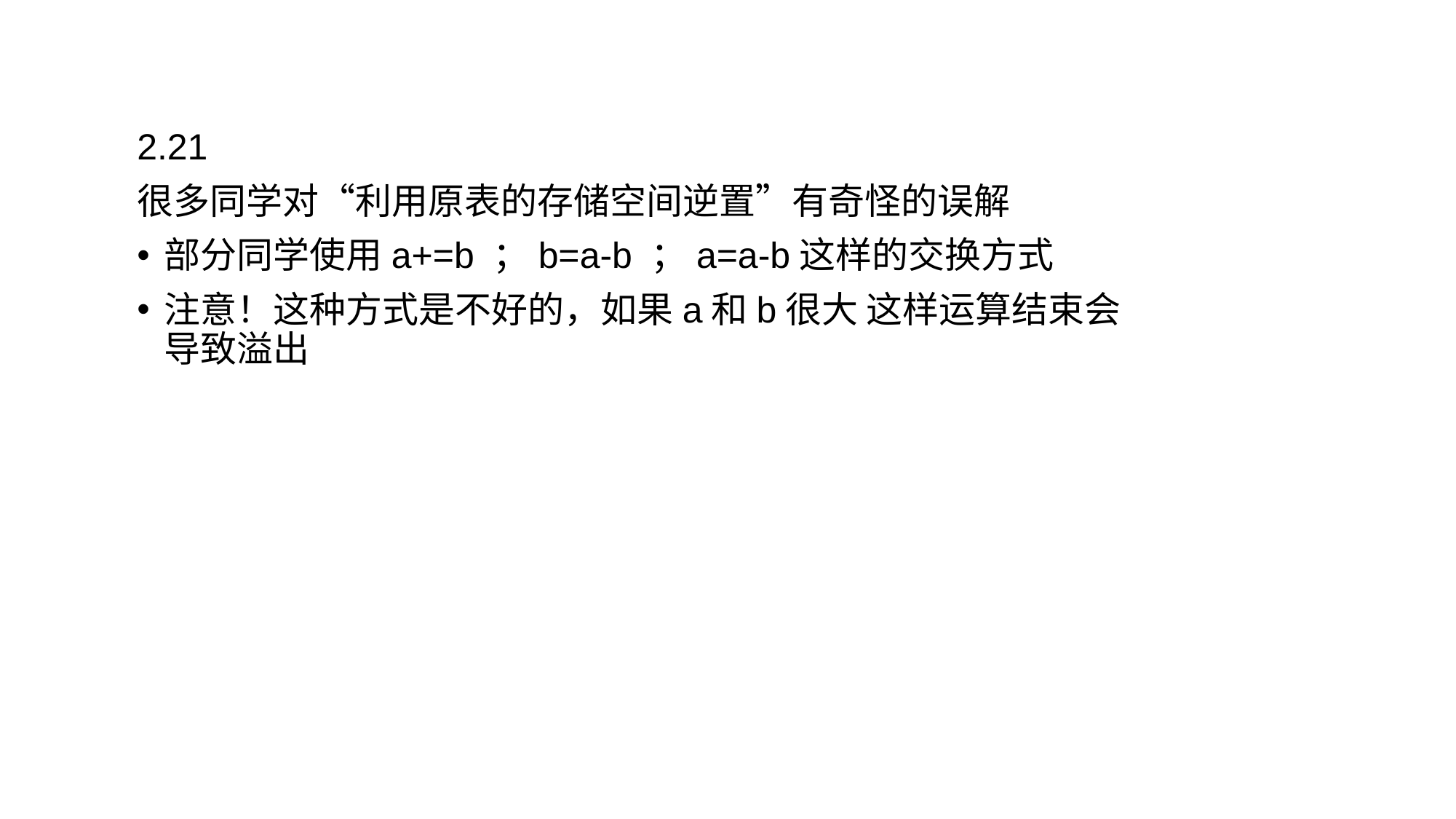

2.21
很多同学对“利用原表的存储空间逆置”有奇怪的误解
部分同学使用a+=b ；b=a-b ；a=a-b这样的交换方式
注意！这种方式是不好的，如果a和b很大 这样运算结束会导致溢出